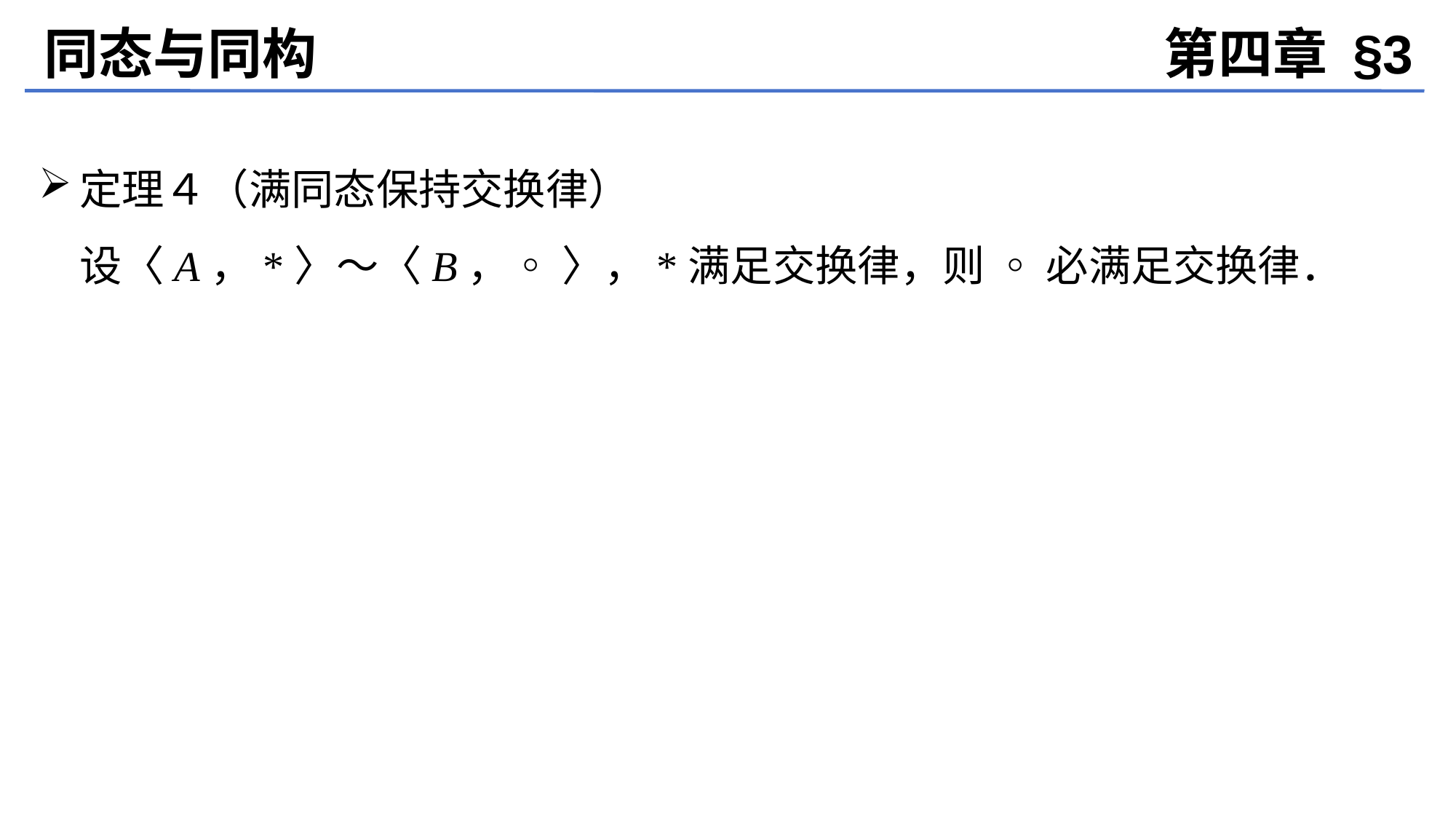

同态与同构
第四章 §3
定理４（满同态保持交换律）
	设〈A，*〉～〈B，◦ 〉，*满足交换律，则 ◦ 必满足交换律．